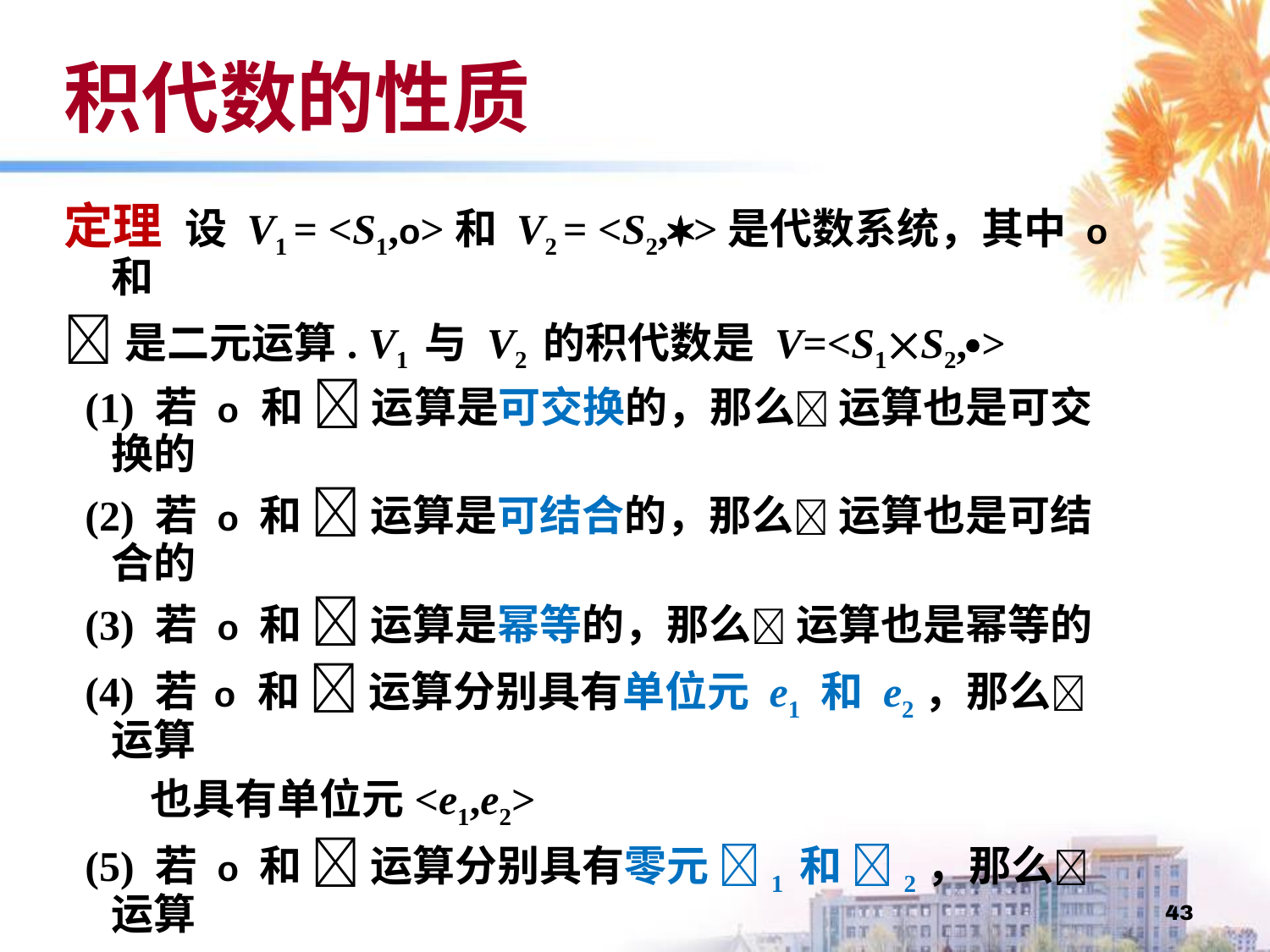

# 积代数的性质
定理  设 V1 = <S1,o>和 V2 = <S2,∗>是代数系统，其中 o 和
∗是二元运算. V1 与 V2 的积代数是 V=<S1×S2,•>
  (1) 若 o 和 ∗ 运算是可交换的，那么• 运算也是可交换的
  (2) 若 o 和 ∗ 运算是可结合的，那么• 运算也是可结合的
  (3) 若 o 和 ∗ 运算是幂等的，那么• 运算也是幂等的
  (4) 若 o 和 ∗ 运算分别具有单位元 e1 和 e2，那么• 运算
        也具有单位元<e1,e2>
  (5) 若 o 和 ∗ 运算分别具有零元 θ1 和 θ2，那么• 运算
        也具有零元< θ1, θ2>
  (6) 若 x 关于 o 的逆元为 x−1, y 关于 ∗ 的逆元为 y−1，那
        么<x,y>关于• 运算也具有逆元<x−1,y−1>
43